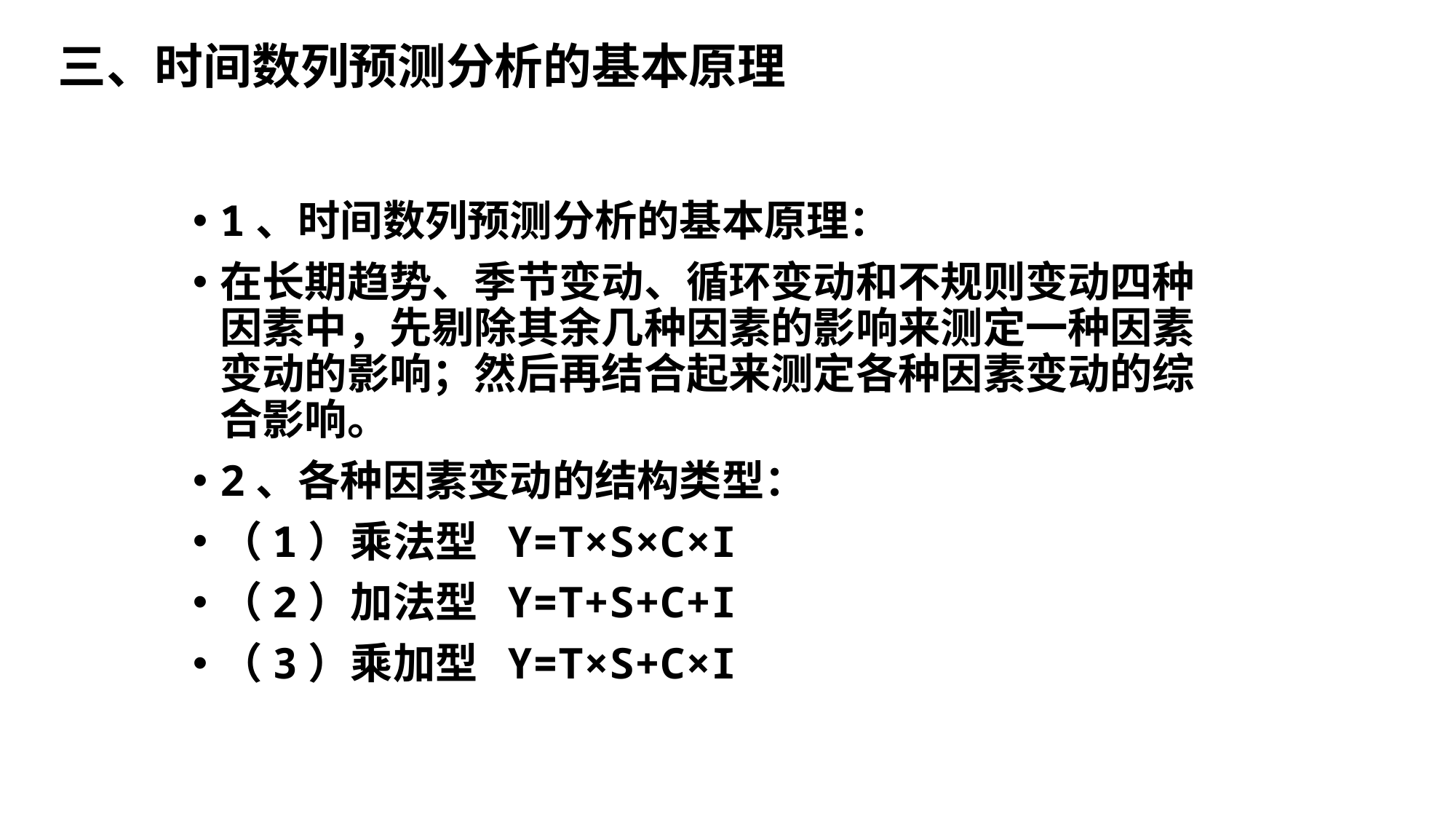

# 三、时间数列预测分析的基本原理
1、时间数列预测分析的基本原理：
在长期趋势、季节变动、循环变动和不规则变动四种因素中，先剔除其余几种因素的影响来测定一种因素变动的影响；然后再结合起来测定各种因素变动的综合影响。
2、各种因素变动的结构类型：
（1）乘法型  Y=T×S×C×I
（2）加法型  Y=T+S+C+I
（3）乘加型  Y=T×S+C×I